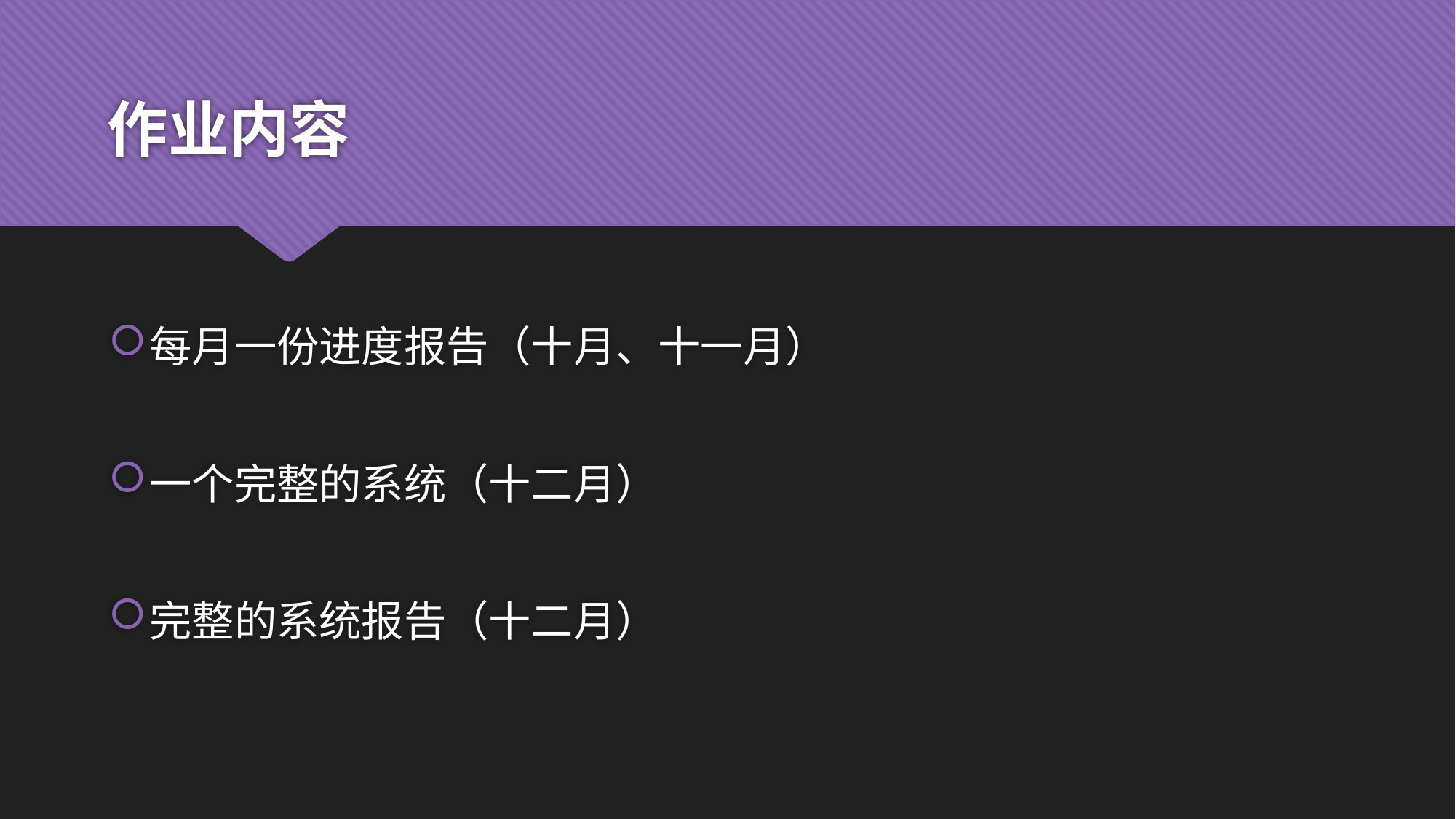

# 作业内容
每月一份进度报告（十月、十一月）

一个完整的系统（十二月）

完整的系统报告（十二月）